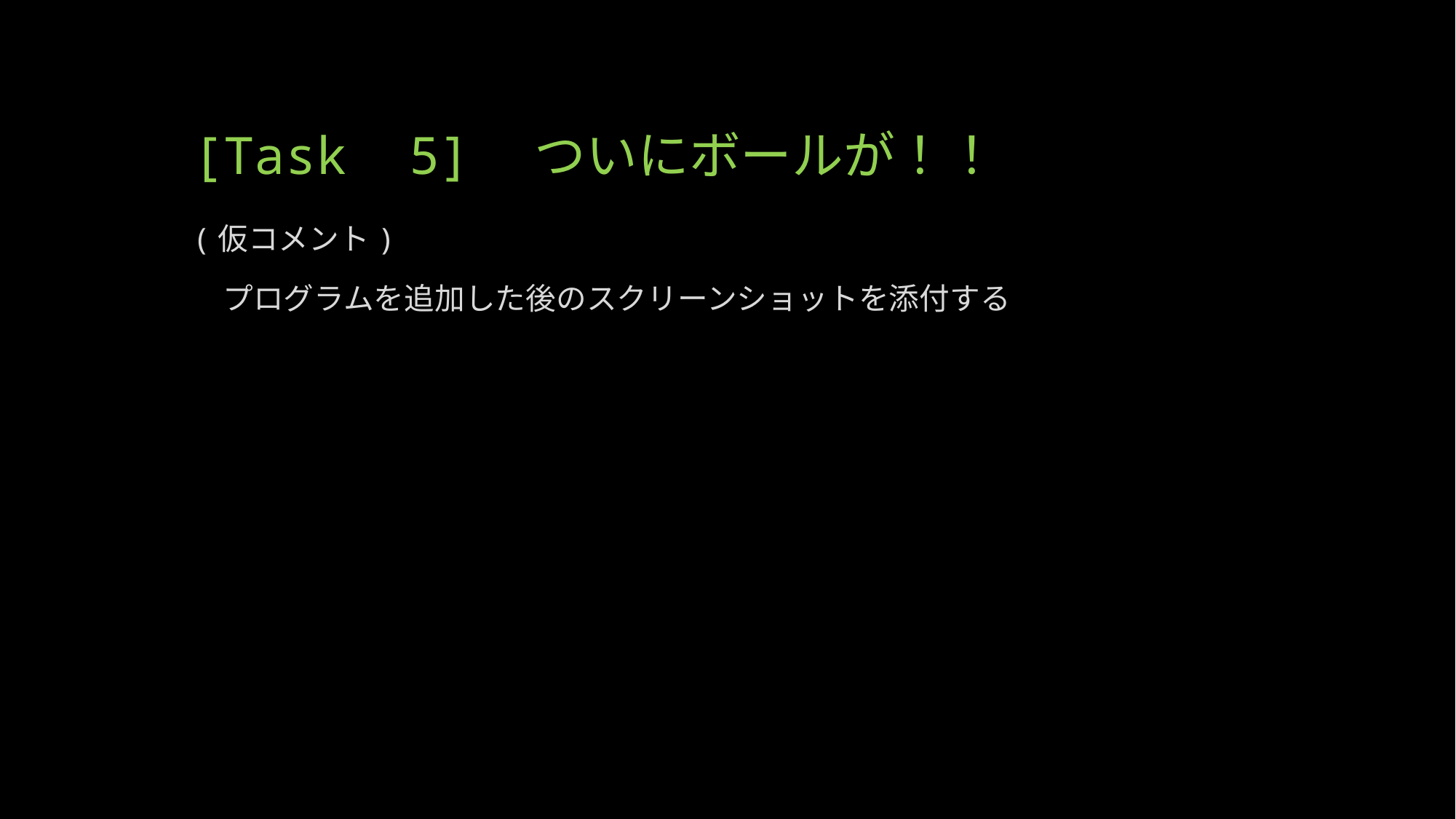

# [Task  5]　ついにボールが！！
(仮コメント)
　プログラムを追加した後のスクリーンショットを添付する